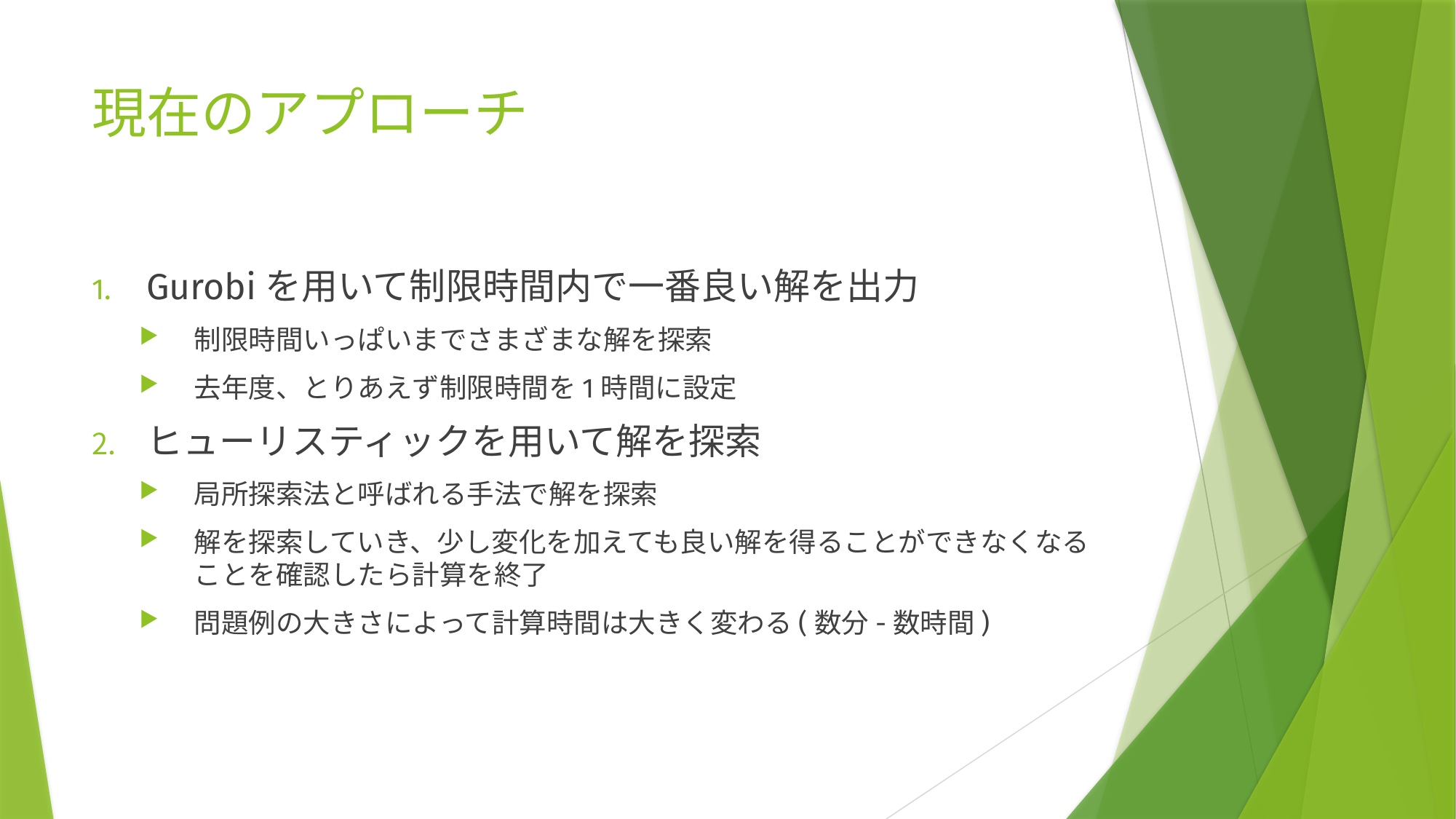

# 現在のアプローチ
Gurobiを用いて制限時間内で一番良い解を出力
制限時間いっぱいまでさまざまな解を探索
去年度、とりあえず制限時間を1時間に設定
ヒューリスティックを用いて解を探索
局所探索法と呼ばれる手法で解を探索
解を探索していき、少し変化を加えても良い解を得ることができなくなることを確認したら計算を終了
問題例の大きさによって計算時間は大きく変わる(数分-数時間)